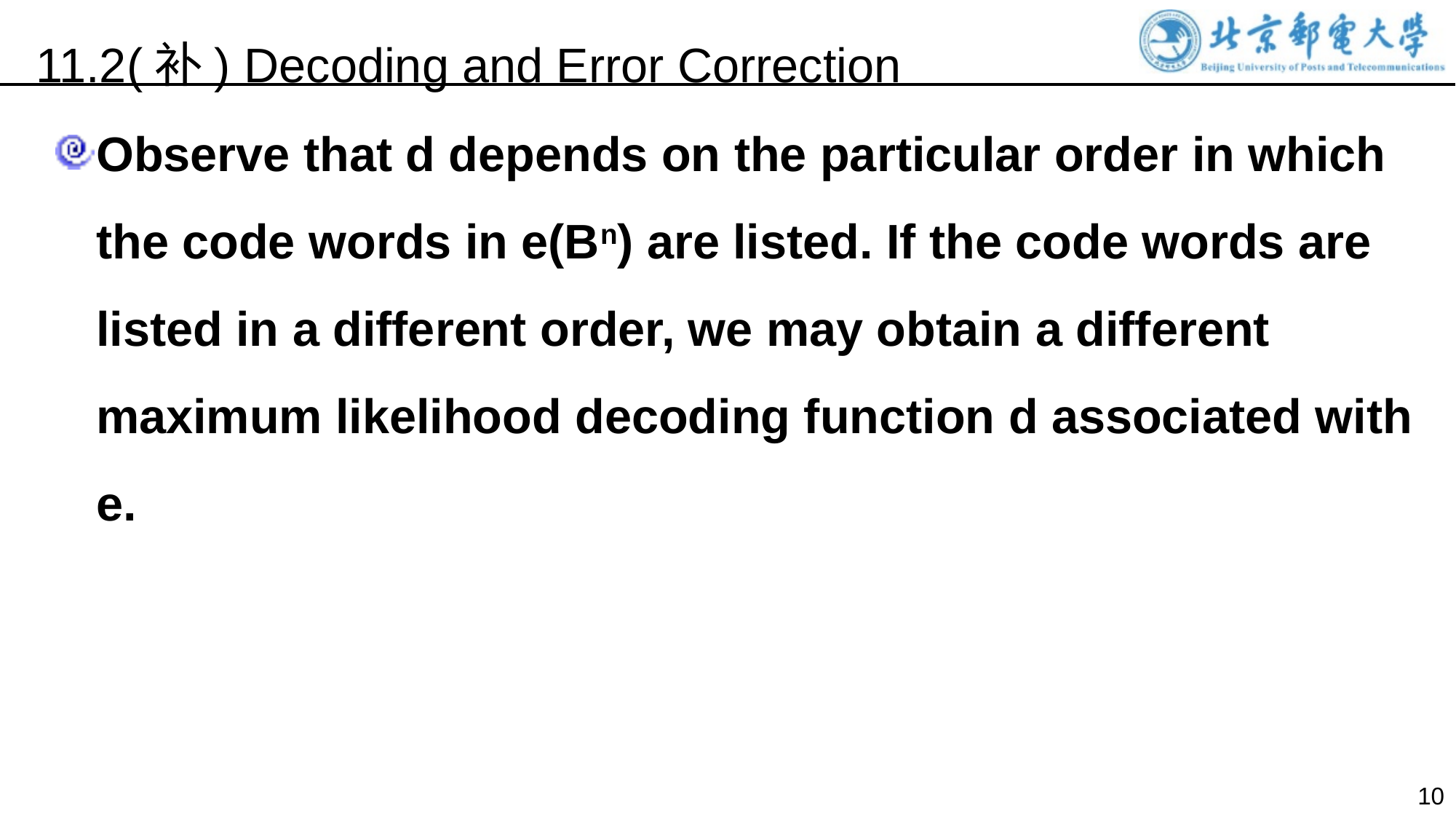

11.2(补) Decoding and Error Correction
Observe that d depends on the particular order in which the code words in e(Bn) are listed. If the code words are listed in a different order, we may obtain a different maximum likelihood decoding function d associated with e.